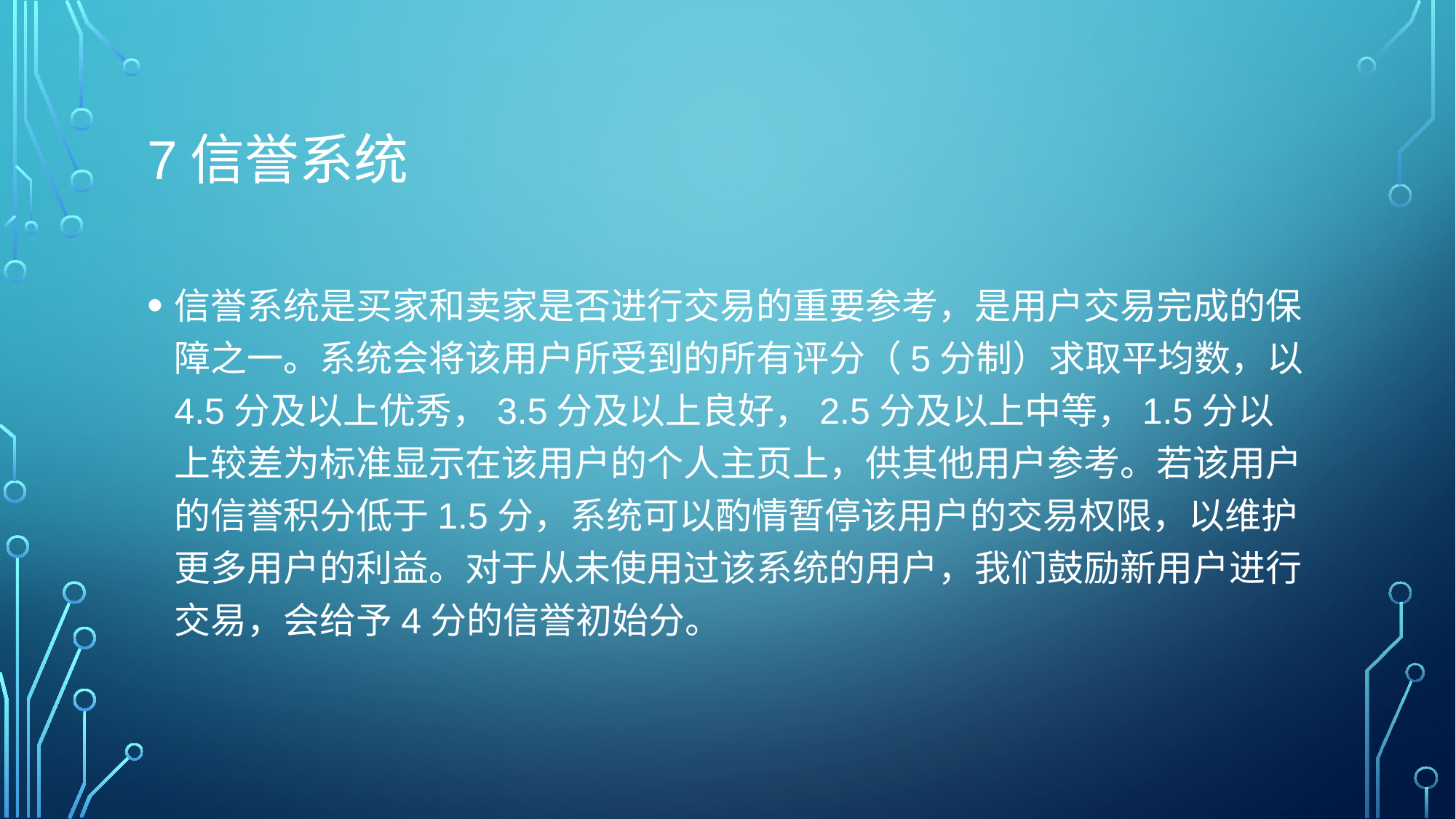

# 7信誉系统
信誉系统是买家和卖家是否进行交易的重要参考，是用户交易完成的保障之一。系统会将该用户所受到的所有评分（5分制）求取平均数，以4.5分及以上优秀，3.5分及以上良好，2.5分及以上中等，1.5分以上较差为标准显示在该用户的个人主页上，供其他用户参考。若该用户的信誉积分低于1.5分，系统可以酌情暂停该用户的交易权限，以维护更多用户的利益。对于从未使用过该系统的用户，我们鼓励新用户进行交易，会给予4分的信誉初始分。